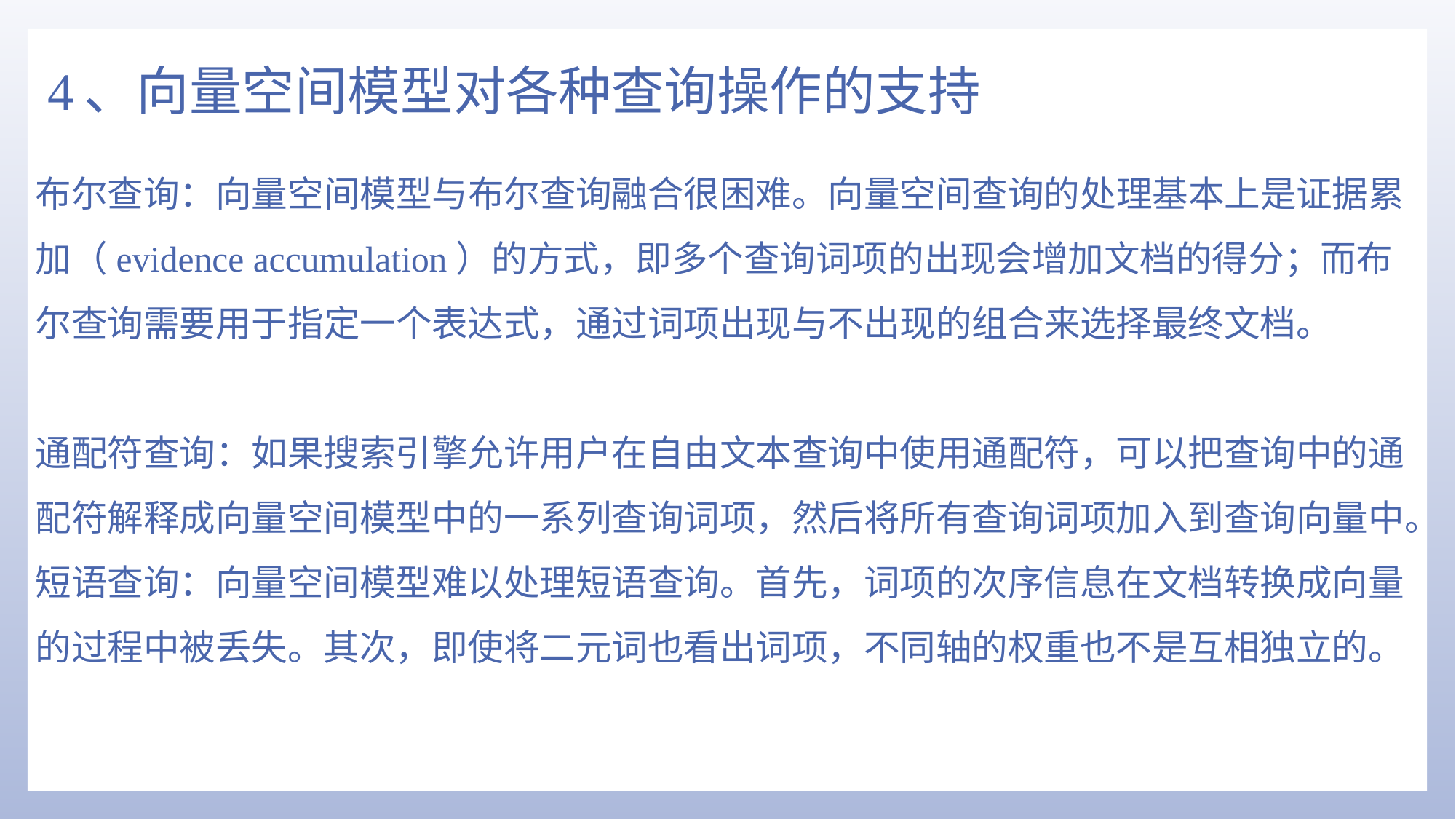

# 4、向量空间模型对各种查询操作的支持
布尔查询：向量空间模型与布尔查询融合很困难。向量空间查询的处理基本上是证据累加（evidence accumulation）的方式，即多个查询词项的出现会增加文档的得分；而布尔查询需要用于指定一个表达式，通过词项出现与不出现的组合来选择最终文档。

通配符查询：如果搜索引擎允许用户在自由文本查询中使用通配符，可以把查询中的通配符解释成向量空间模型中的一系列查询词项，然后将所有查询词项加入到查询向量中。
短语查询：向量空间模型难以处理短语查询。首先，词项的次序信息在文档转换成向量的过程中被丢失。其次，即使将二元词也看出词项，不同轴的权重也不是互相独立的。